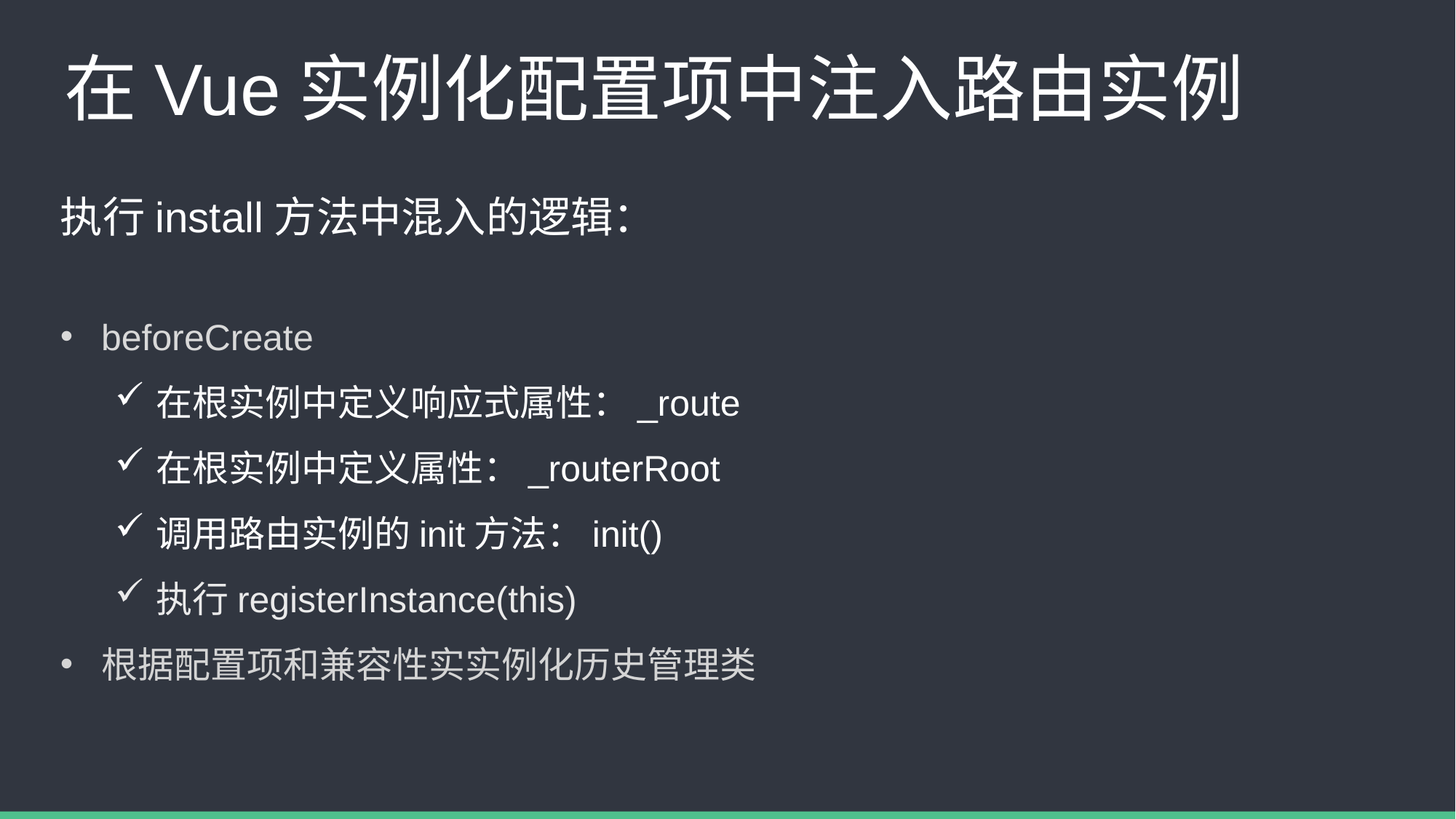

# 在Vue实例化配置项中注入路由实例
执行install方法中混入的逻辑：
beforeCreate
在根实例中定义响应式属性：_route
在根实例中定义属性：_routerRoot
调用路由实例的init方法：init()
执行registerInstance(this)
根据配置项和兼容性实实例化历史管理类